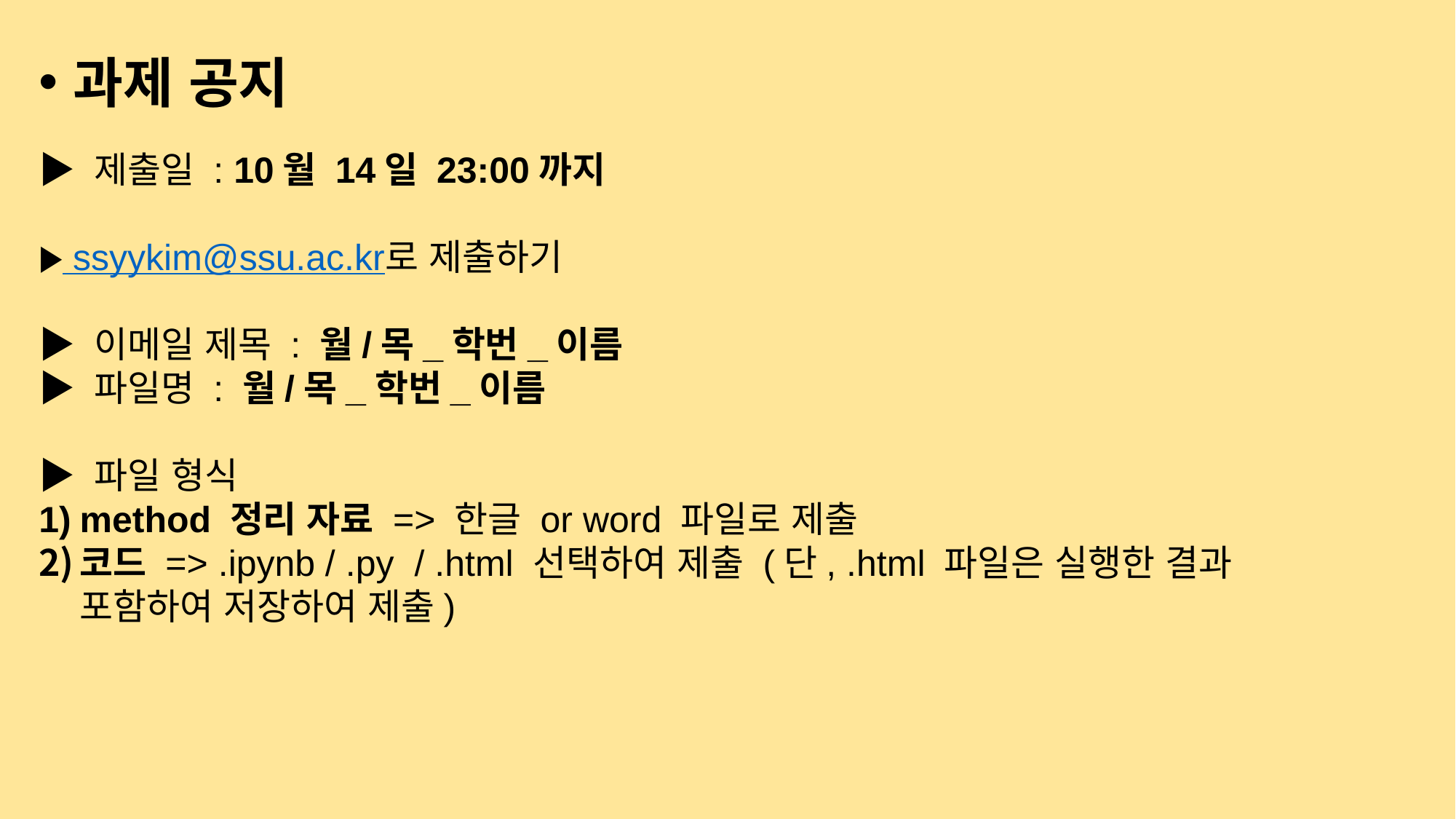

과제 공지

▶ 제출일 : 10월 14일 23:00까지

▶ ssyykim@ssu.ac.kr로 제출하기

▶ 이메일 제목 : 월/목_학번_이름
▶ 파일명 : 월/목_학번_이름

▶ 파일 형식
method 정리 자료 => 한글 or word 파일로 제출
코드 => .ipynb / .py  / .html 선택하여 제출 (단, .html 파일은 실행한 결과 포함하여 저장하여 제출)